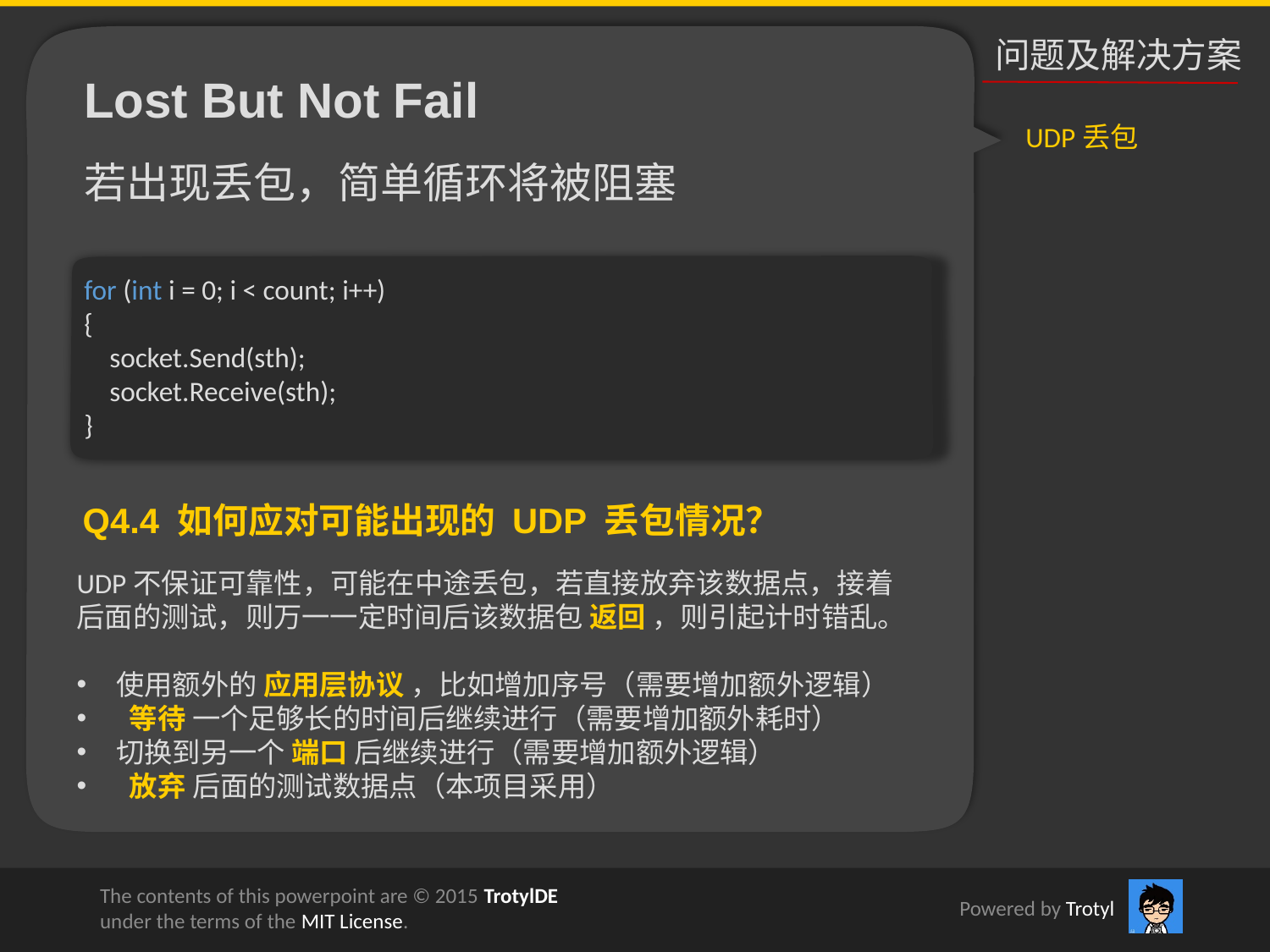

问题及解决方案
Lost But Not Fail
UDP丢包
若出现丢包，简单循环将被阻塞

for (int i = 0; i < count; i++)
{
    socket.Send(sth);
    socket.Receive(sth);
}
Q4.4 如何应对可能出现的 UDP 丢包情况？
UDP不保证可靠性，可能在中途丢包，若直接放弃该数据点，接着后面的测试，则万一一定时间后该数据包 返回 ，则引起计时错乱。

使用额外的 应用层协议 ，比如增加序号（需要增加额外逻辑）
 等待 一个足够长的时间后继续进行（需要增加额外耗时）
切换到另一个 端口 后继续进行（需要增加额外逻辑）
 放弃 后面的测试数据点（本项目采用）